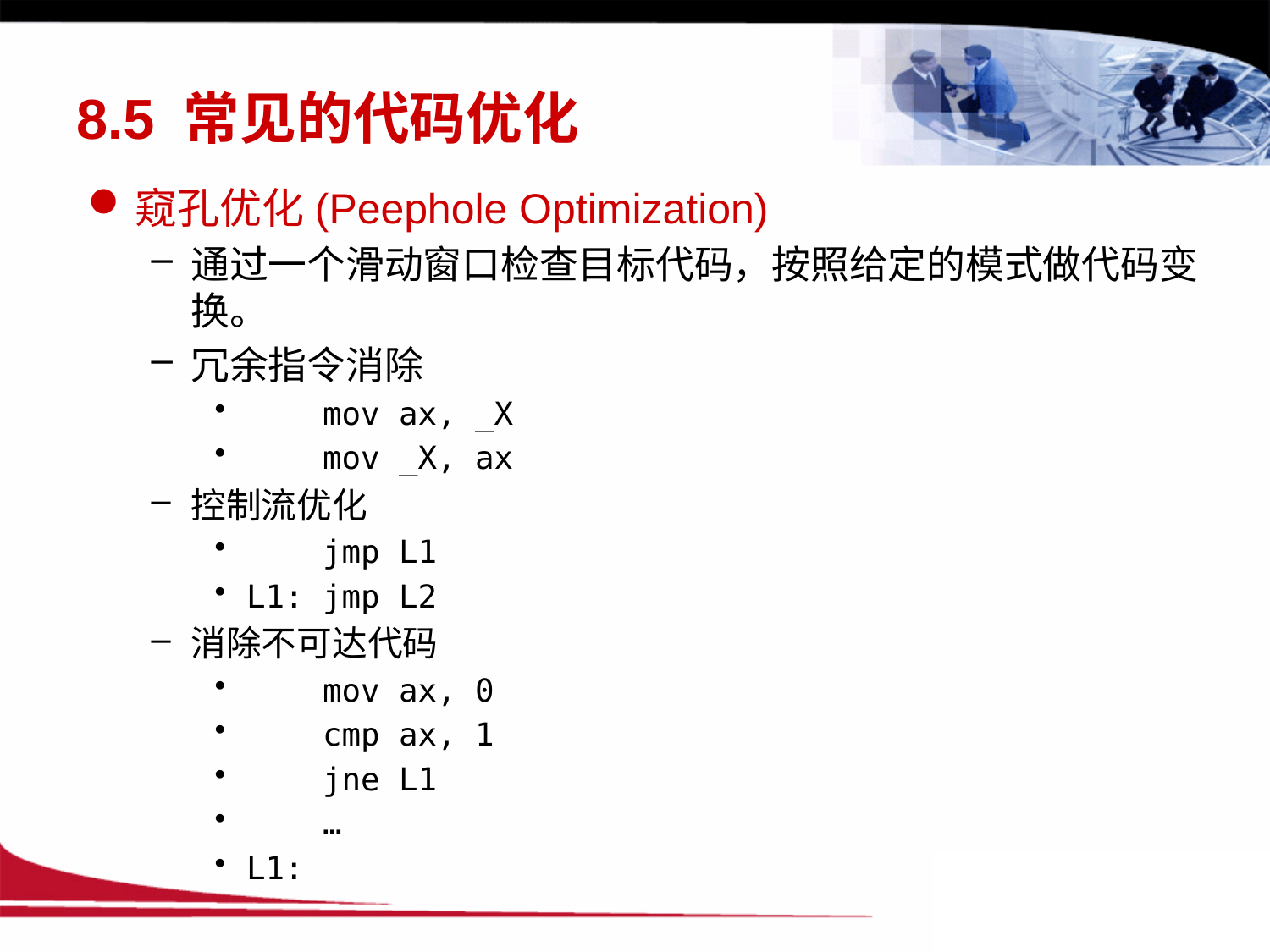

# 8.5 常见的代码优化
窥孔优化(Peephole Optimization)
通过一个滑动窗口检查目标代码，按照给定的模式做代码变换。
冗余指令消除
    mov ax, _X
    mov _X, ax
控制流优化
    jmp L1
L1: jmp L2
消除不可达代码
    mov ax, 0
    cmp ax, 1
    jne L1
    …
L1: